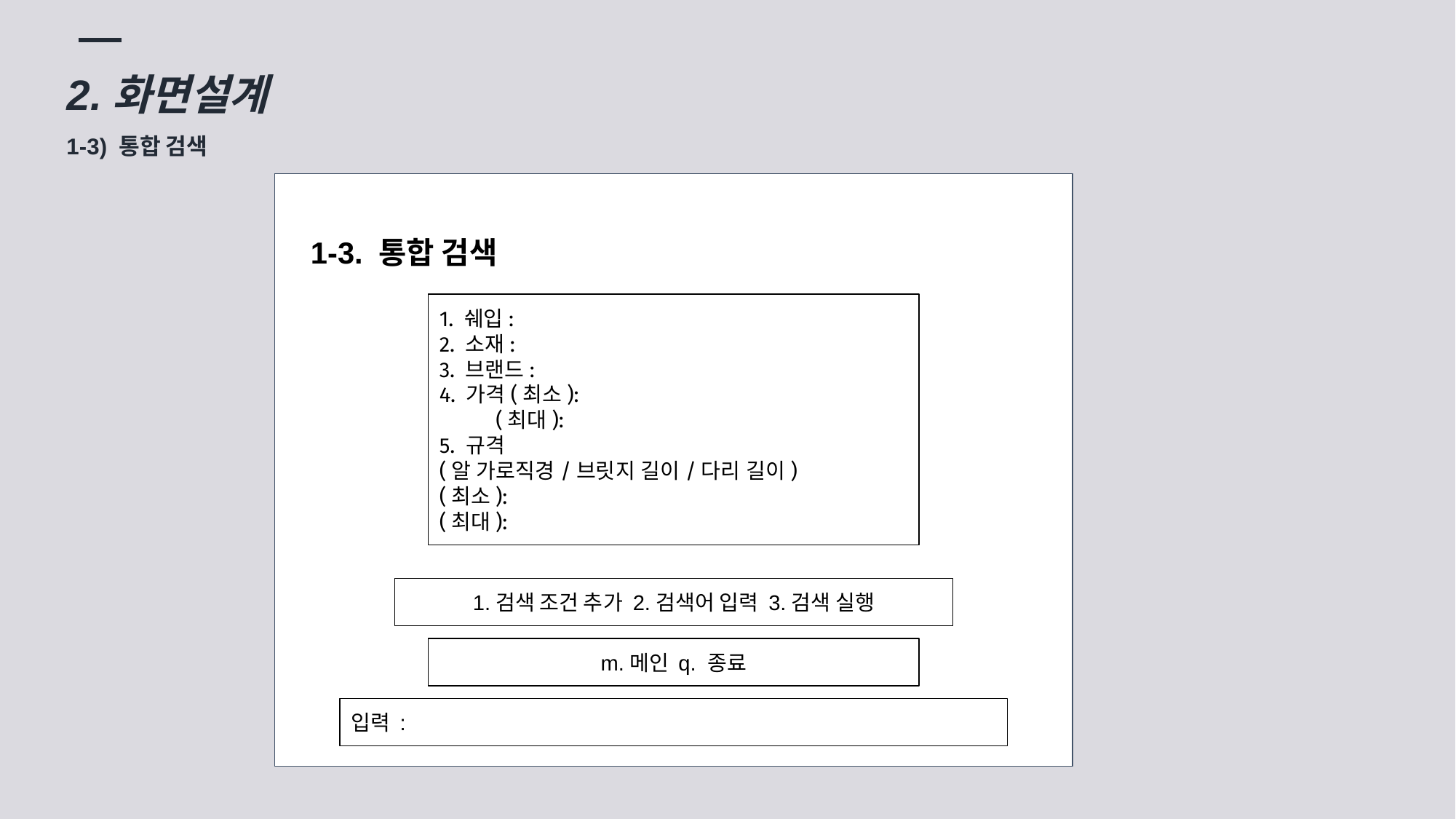

2.화면설계
1-3) 통합 검색

1-3. 통합 검색
1. 쉐입:
2. 소재:
3. 브랜드:
4. 가격(최소):
          (최대):
5. 규격
(알 가로직경/브릿지 길이/다리 길이)
(최소):
(최대):
1.검색 조건 추가 2.검색어 입력 3.검색 실행
m.메인 q. 종료
입력 :